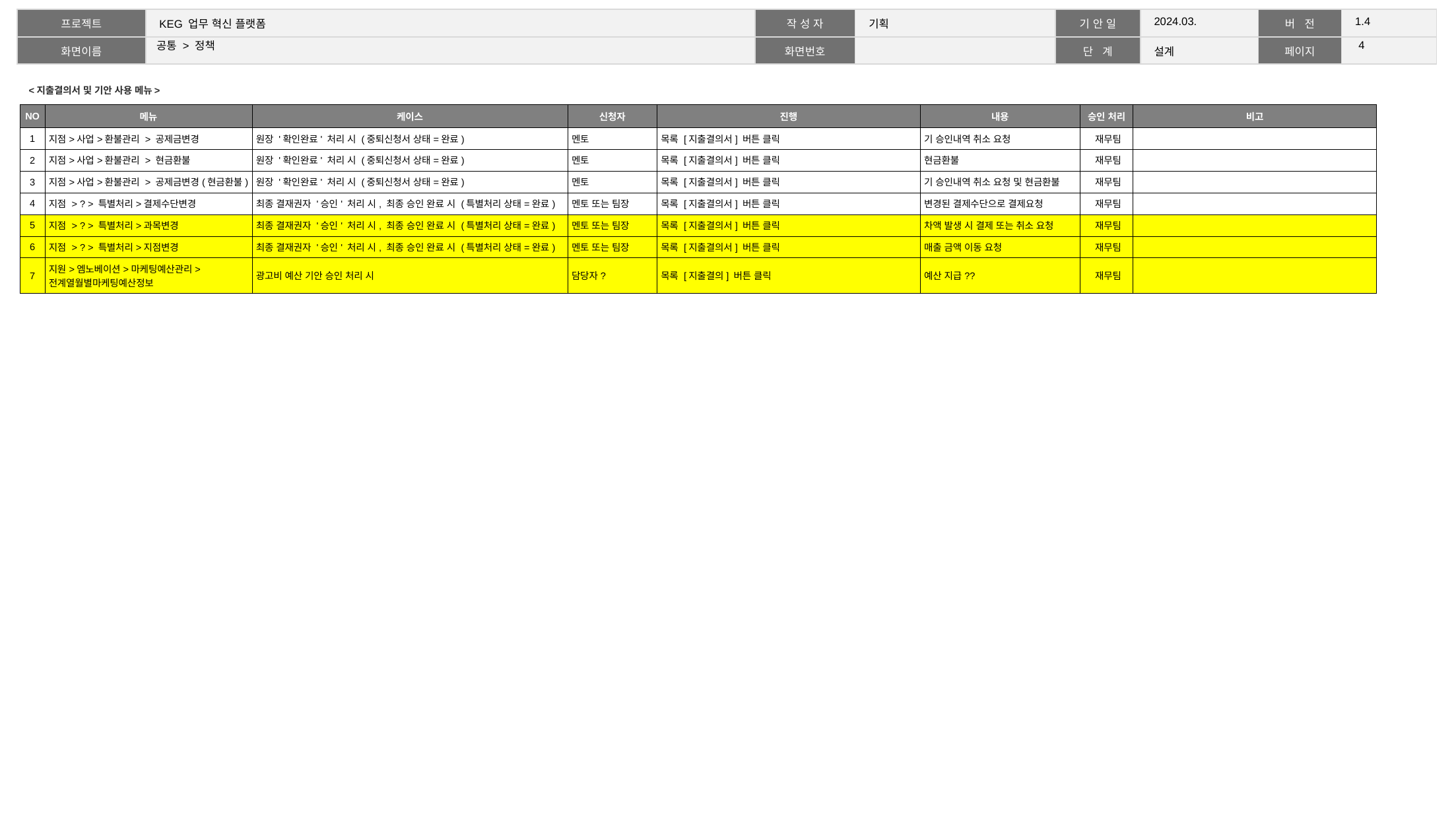

4

# 공통 > 정책
<지출결의서 및 기안 사용 메뉴>
| NO | 메뉴 | 케이스 | 신청자 | 진행 | 내용 | 승인 처리 | 비고 |
| --- | --- | --- | --- | --- | --- | --- | --- |
| 1 | 지점>사업>환불관리 > 공제금변경 | 원장 '확인완료' 처리 시 (중퇴신청서 상태=완료) | 멘토 | 목록 [지출결의서] 버튼 클릭 | 기 승인내역 취소 요청 | 재무팀 |  |
| 2 | 지점>사업>환불관리 > 현금환불 | 원장 '확인완료' 처리 시 (중퇴신청서 상태=완료) | 멘토 | 목록 [지출결의서] 버튼 클릭 | 현금환불 | 재무팀 |  |
| 3 | 지점>사업>환불관리 > 공제금변경(현금환불) | 원장 '확인완료' 처리 시 (중퇴신청서 상태=완료) | 멘토 | 목록 [지출결의서] 버튼 클릭 | 기 승인내역 취소 요청 및 현금환불 | 재무팀 |  |
| 4 | 지점 > ? > 특별처리>결제수단변경 | 최종 결재권자 '승인' 처리 시, 최종 승인 완료 시 (특별처리 상태=완료) | 멘토 또는 팀장 | 목록 [지출결의서] 버튼 클릭 | 변경된 결제수단으로 결제요청 | 재무팀 |  |
| 5 | 지점 > ? > 특별처리>과목변경 | 최종 결재권자 '승인' 처리 시, 최종 승인 완료 시 (특별처리 상태=완료) | 멘토 또는 팀장 | 목록 [지출결의서] 버튼 클릭 | 차액 발생 시 결제 또는 취소 요청 | 재무팀 |  |
| 6 | 지점 > ? > 특별처리>지점변경 | 최종 결재권자 '승인' 처리 시, 최종 승인 완료 시 (특별처리 상태=완료) | 멘토 또는 팀장 | 목록 [지출결의서] 버튼 클릭 | 매출 금액 이동 요청 | 재무팀 |  |
| 7 | 지원>엠노베이션>마케팅예산관리>전계열월별마케팅예산정보 | 광고비 예산 기안 승인 처리 시 | 담당자? | 목록 [지출결의] 버튼 클릭 | 예산 지급?? | 재무팀 |  |